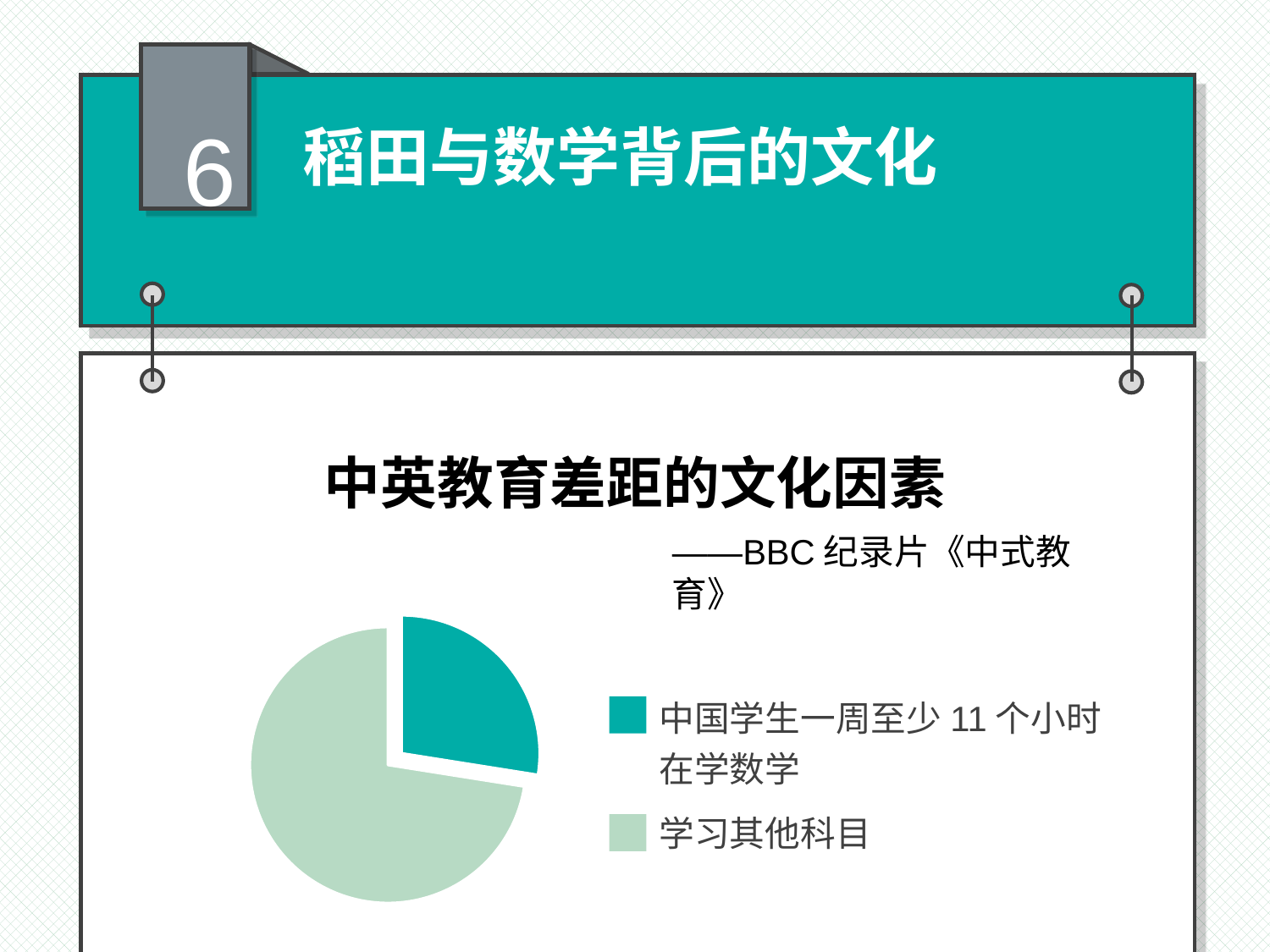

6
稻田与数学背后的文化

中英教育差距的文化因素

### Chart

| Category | 时间 |
|---|---|
| 学数学 | 11.0 |
| 其他 | 29.0 |
——BBC纪录片《中式教育》
中国学生一周至少11个小时在学数学

学习其他科目